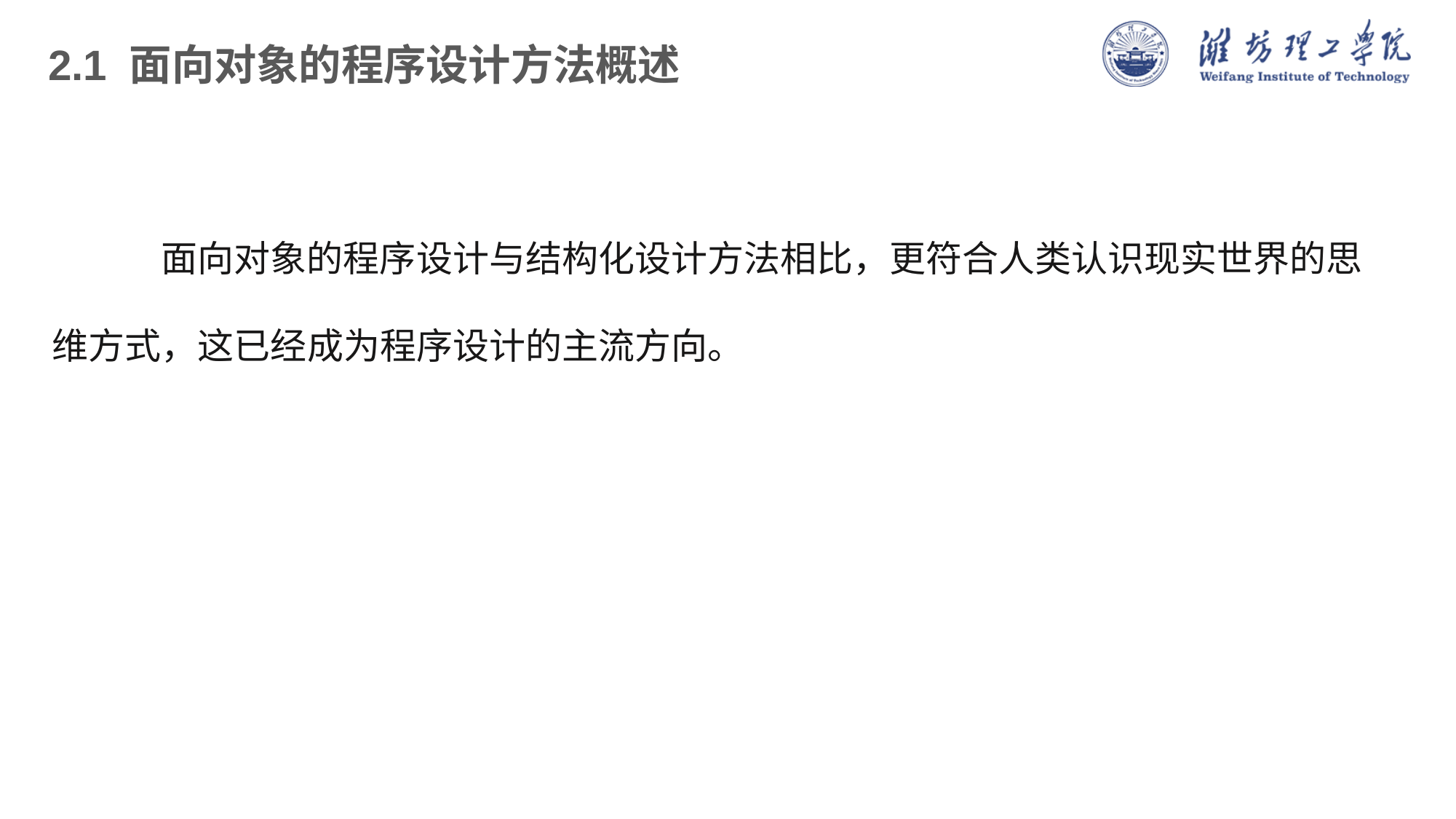

2.1 面向对象的程序设计方法概述
	面向对象的程序设计与结构化设计方法相比，更符合人类认识现实世界的思维方式，这已经成为程序设计的主流方向。